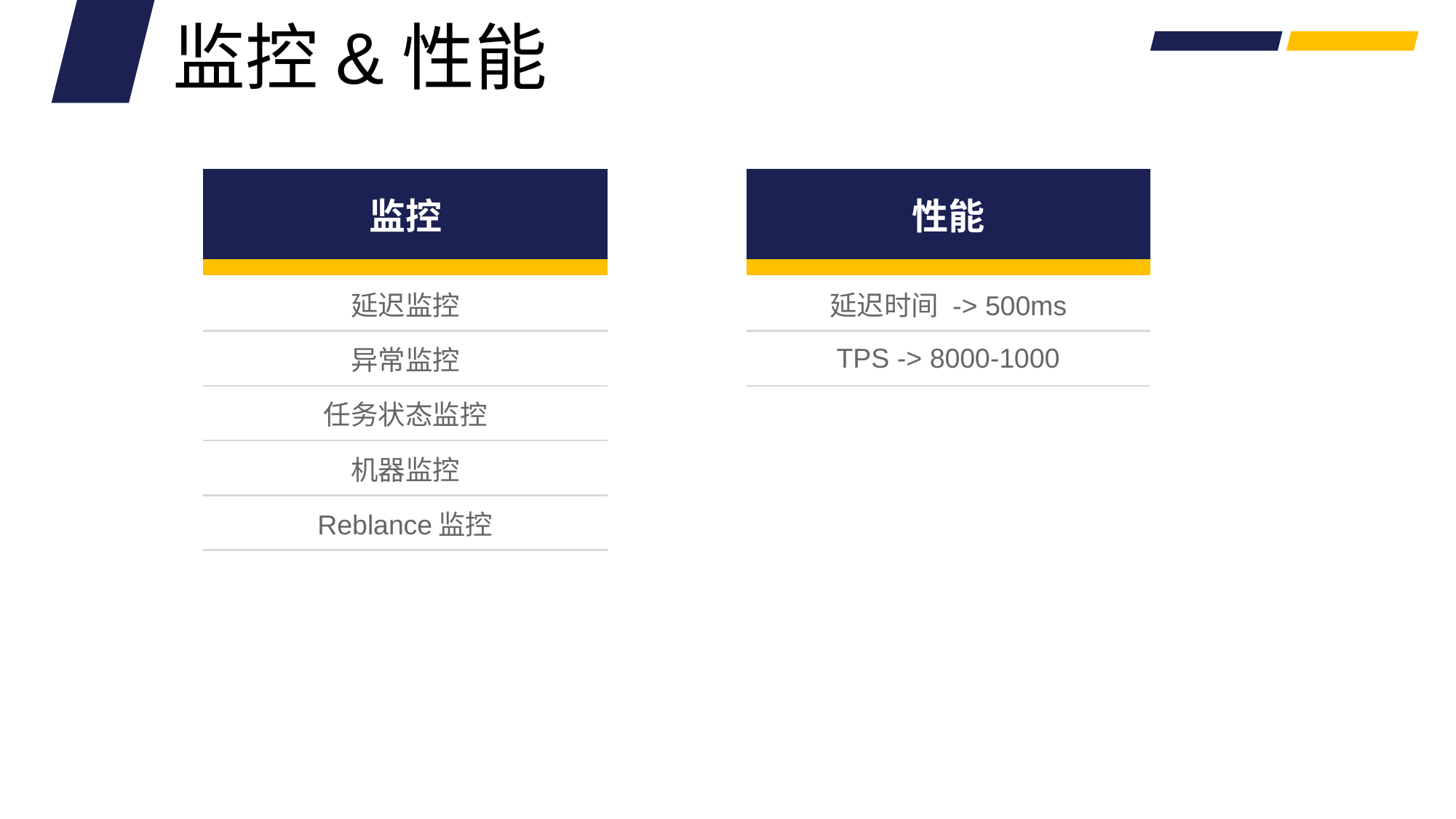

监控&性能

| 监控 |
| --- |
|  |
| 延迟监控 |
| 异常监控 |
| 任务状态监控 |
| 机器监控 |
| Reblance监控 |
| 性能 |
| --- |
|  |
| 延迟时间 -> 500ms |
| TPS -> 8000-1000 |
4